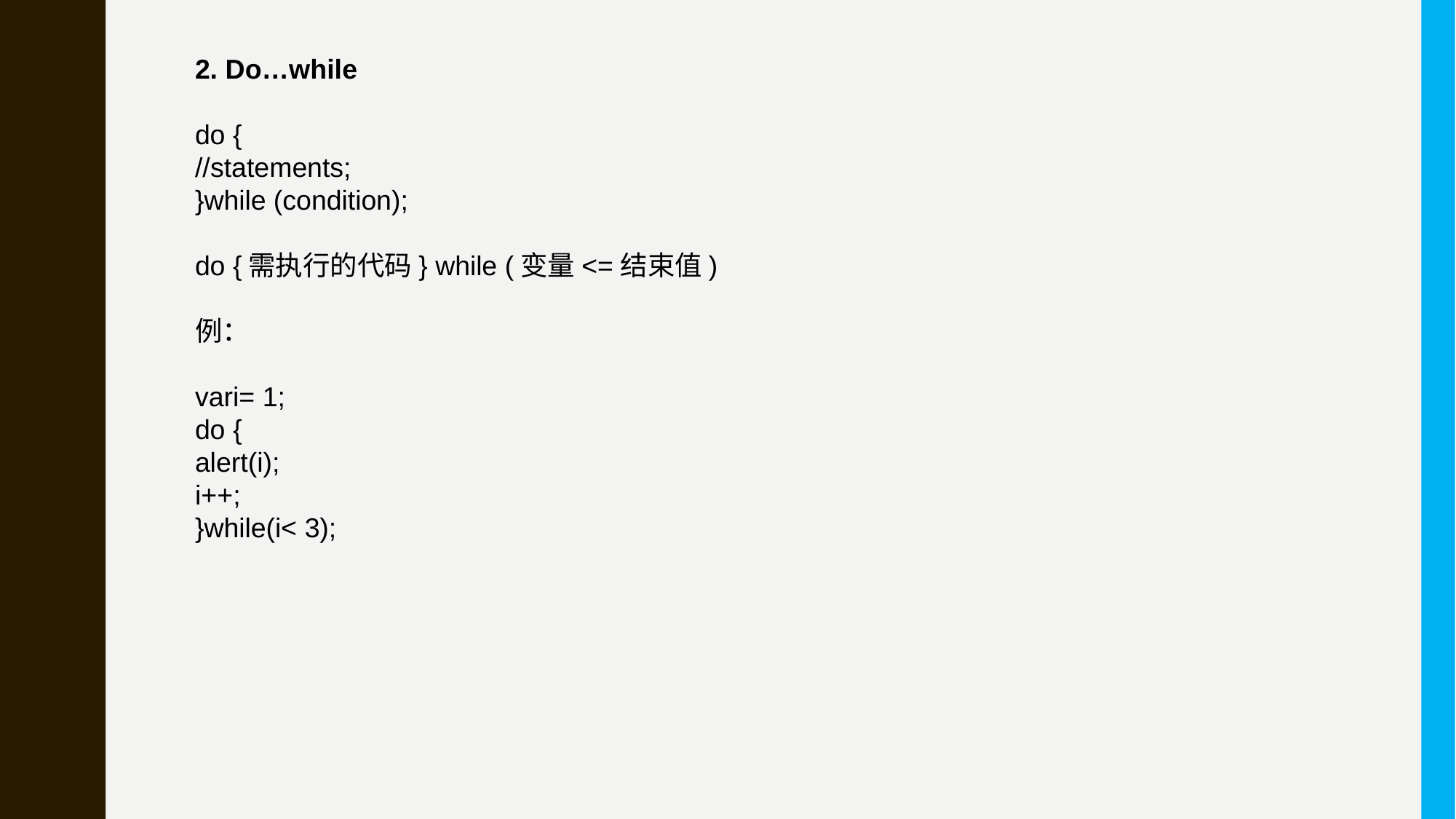

2. Do…while

do {
//statements;
}while (condition);

do {需执行的代码} while (变量<=结束值)

例：

vari= 1;
do {
alert(i);
i++;
}while(i< 3);